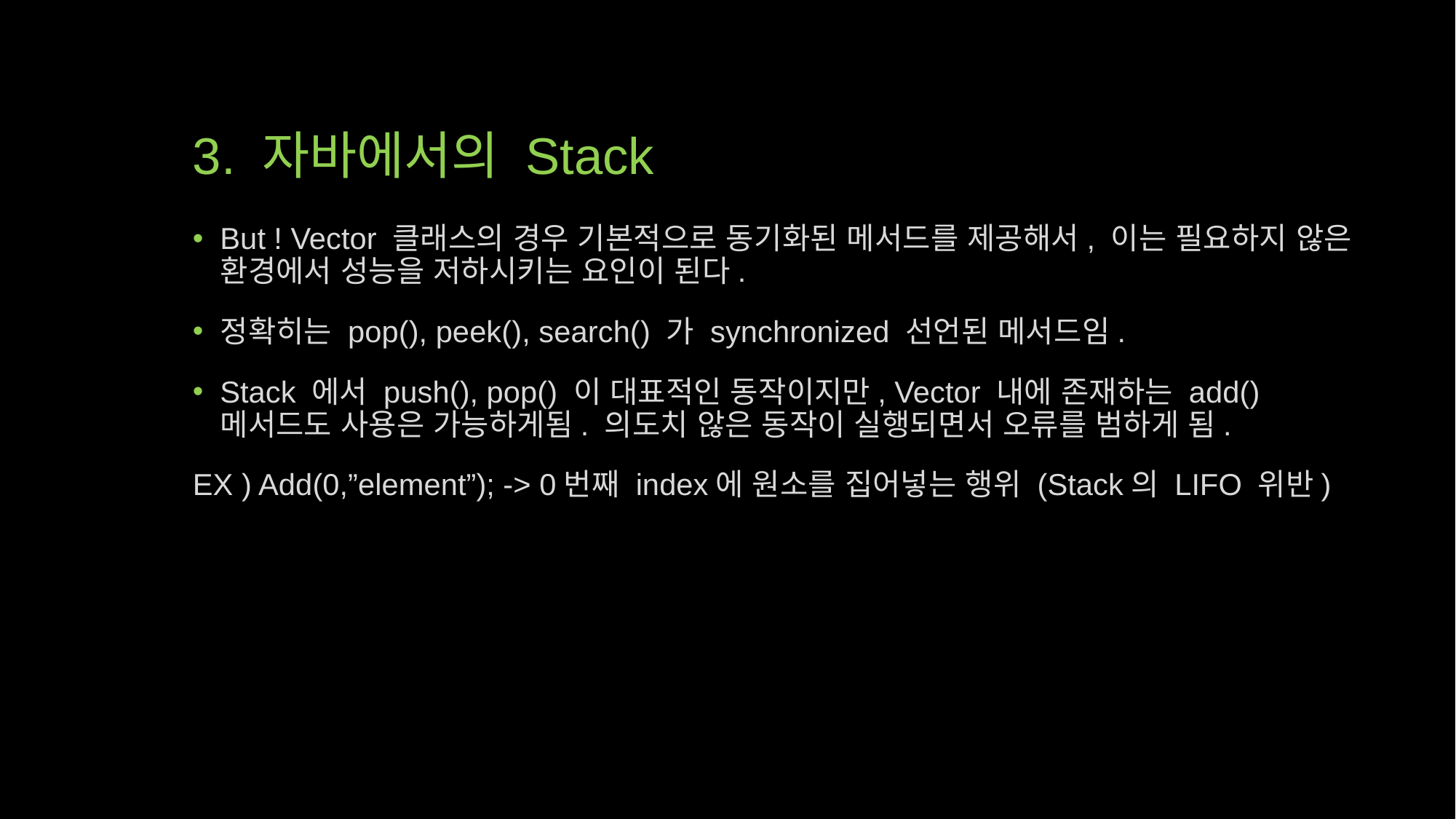

# 3. 자바에서의 Stack
But ! Vector 클래스의 경우 기본적으로 동기화된 메서드를 제공해서, 이는 필요하지 않은 환경에서 성능을 저하시키는 요인이 된다.
정확히는 pop(), peek(), search() 가 synchronized 선언된 메서드임.
Stack 에서 push(), pop() 이 대표적인 동작이지만, Vector 내에 존재하는 add() 메서드도 사용은 가능하게됨. 의도치 않은 동작이 실행되면서 오류를 범하게 됨.
EX ) Add(0,”element”); -> 0번째 index에 원소를 집어넣는 행위 (Stack의 LIFO 위반)